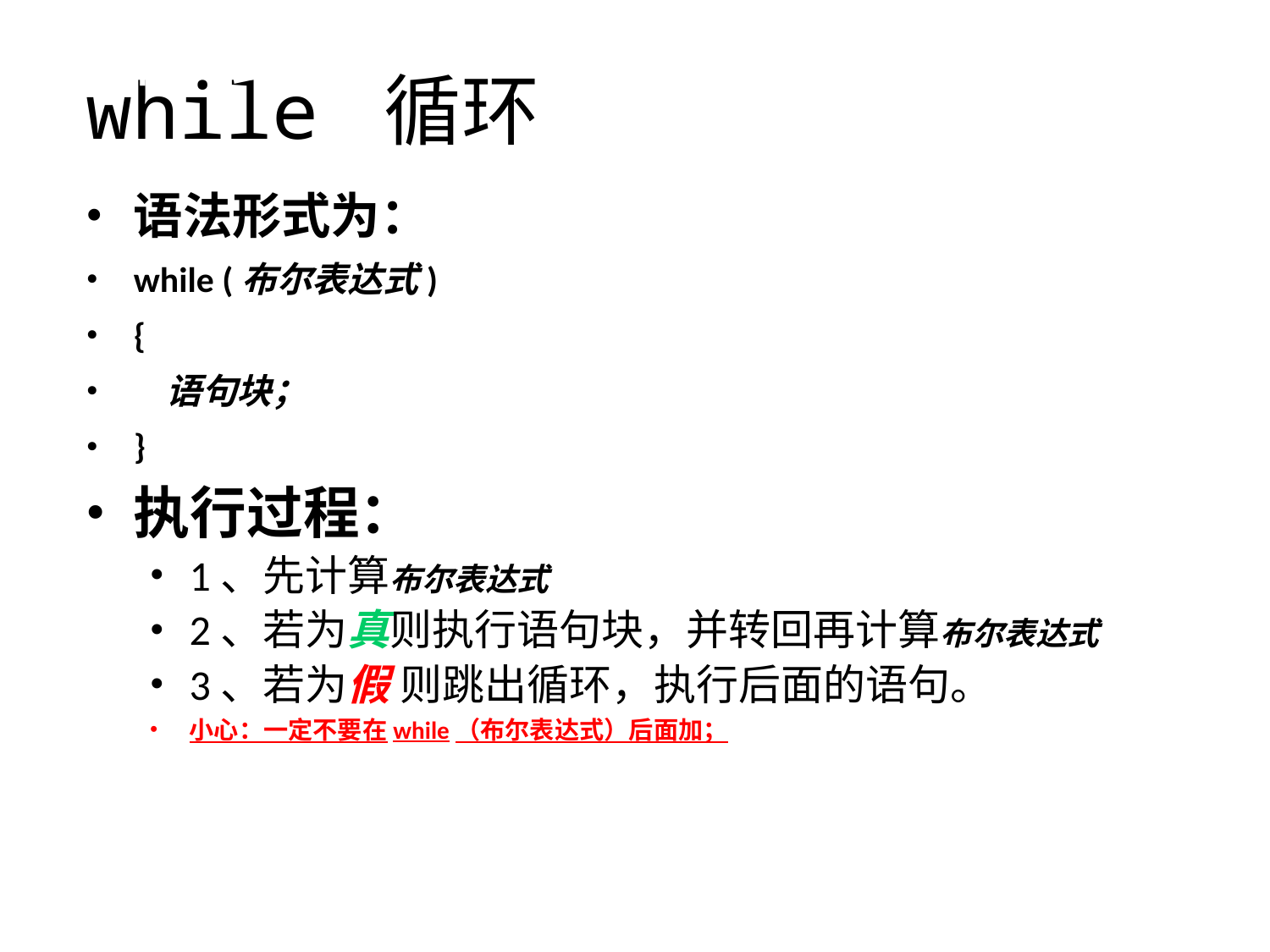

3.2 循环结构
while 循环
语法形式为：
while (布尔表达式)
{
   语句块；
}
执行过程：
1、先计算布尔表达式
2、若为真则执行语句块，并转回再计算布尔表达式
3、若为假 则跳出循环，执行后面的语句。
小心：一定不要在while（布尔表达式）后面加；